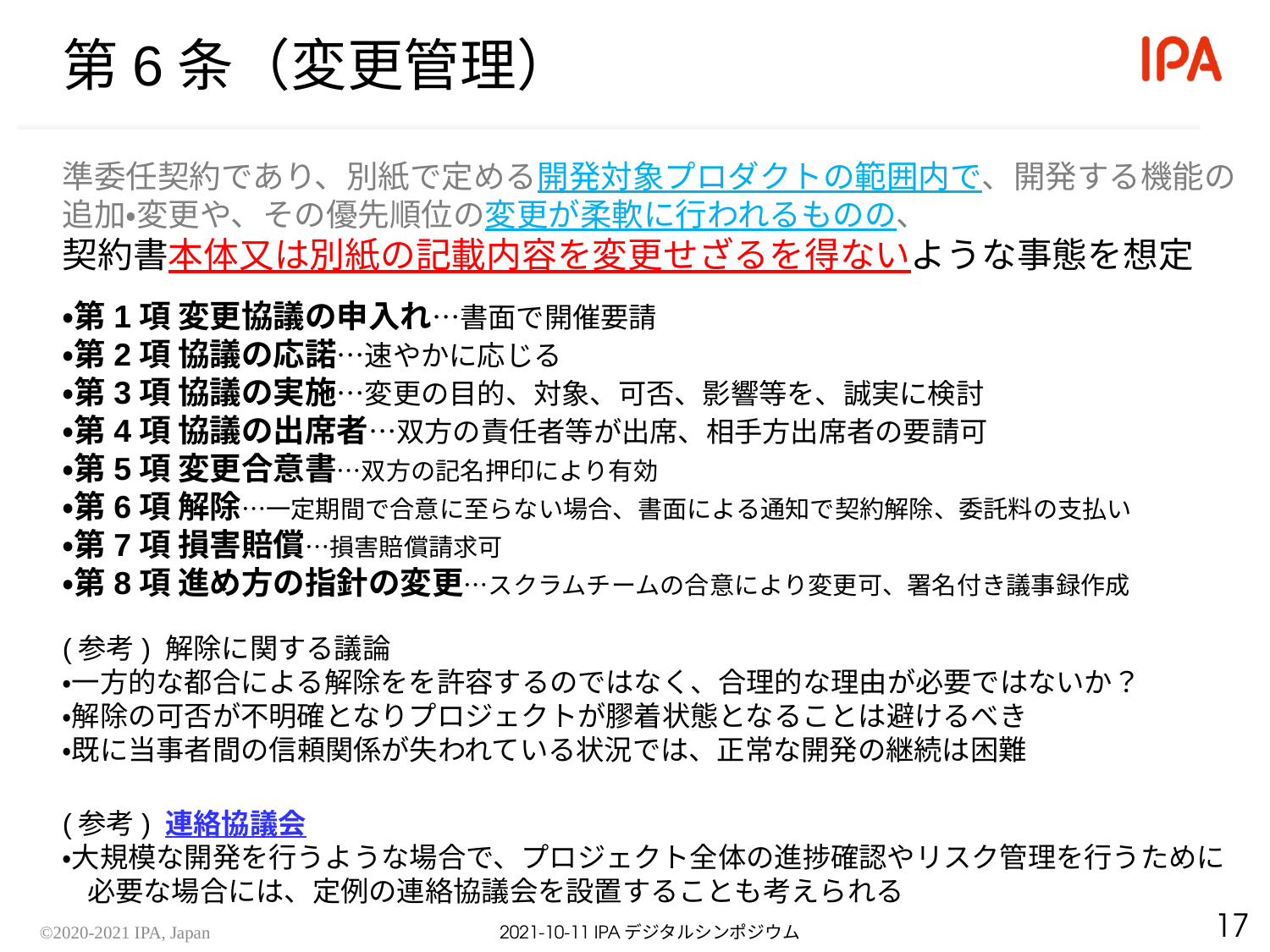

# 第6条（変更管理）
準委任契約であり、別紙で定める開発対象プロダクトの範囲内で、開発する機能の追加・変更や、その優先順位の変更が柔軟に行われるものの、
契約書本体又は別紙の記載内容を変更せざるを得ないような事態を想定
・第1項 変更協議の申入れ…書面で開催要請
・第2項 協議の応諾…速やかに応じる
・第3項 協議の実施…変更の目的、対象、可否、影響等を、誠実に検討
・第4項 協議の出席者…双方の責任者等が出席、相手方出席者の要請可
・第5項 変更合意書…双方の記名押印により有効
・第6項 解除…一定期間で合意に至らない場合、書面による通知で契約解除、委託料の支払い
・第7項 損害賠償…損害賠償請求可
・第8項 進め方の指針の変更…スクラムチームの合意により変更可、署名付き議事録作成
(参考) 解除に関する議論
・一方的な都合による解除をを許容するのではなく、合理的な理由が必要ではないか？
・解除の可否が不明確となりプロジェクトが膠着状態となることは避けるべき
・既に当事者間の信頼関係が失われている状況では、正常な開発の継続は困難
(参考) 連絡協議会
・大規模な開発を行うような場合で、プロジェクト全体の進捗確認やリスク管理を行うために必要な場合には、定例の連絡協議会を設置することも考えられる
17
©2020-2021 IPA, Japan